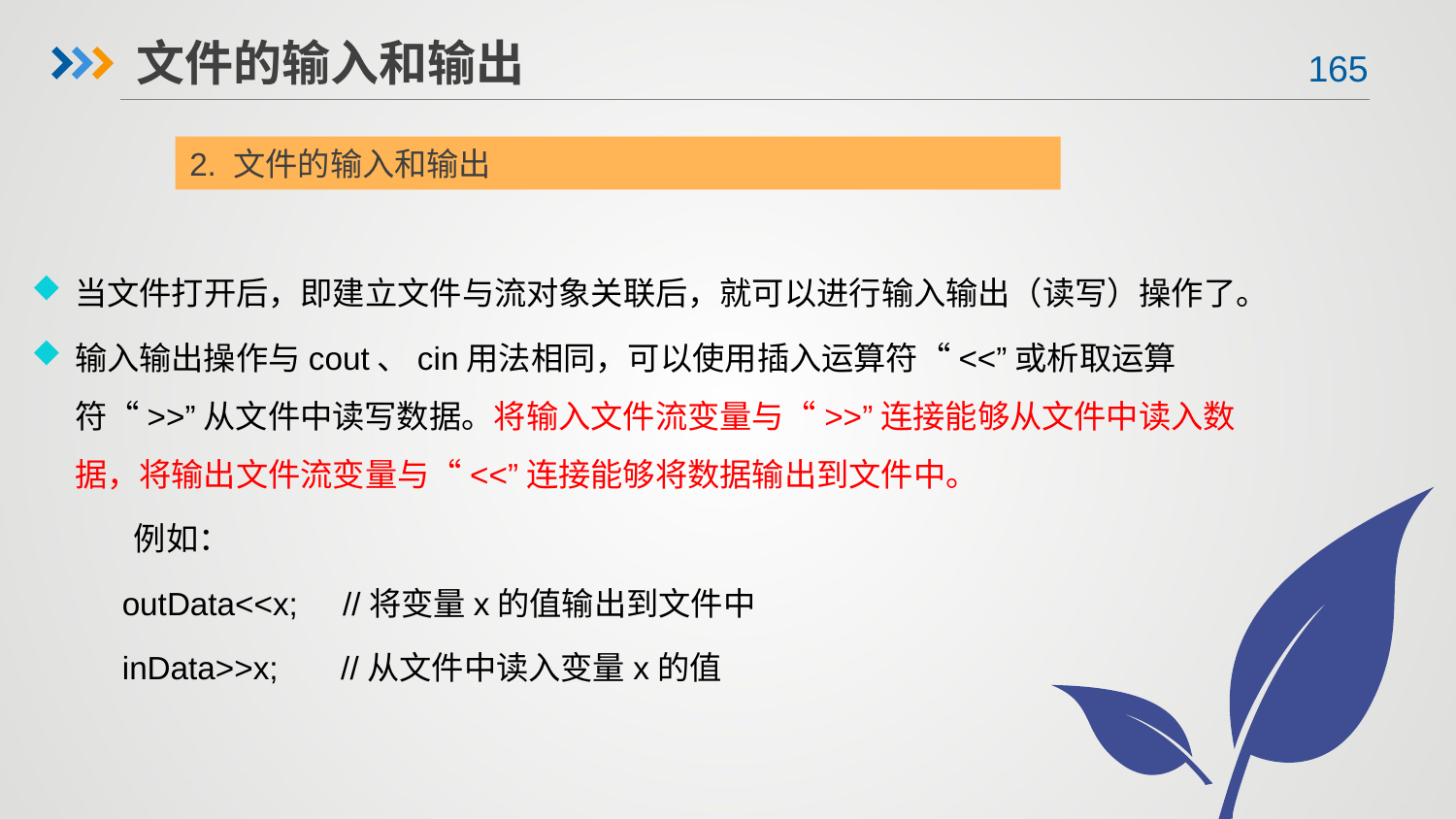

文件的输入和输出
2. 文件的输入和输出
当文件打开后，即建立文件与流对象关联后，就可以进行输入输出（读写）操作了。
输入输出操作与cout、cin用法相同，可以使用插入运算符“<<”或析取运算符“>>”从文件中读写数据。将输入文件流变量与“>>”连接能够从文件中读入数据，将输出文件流变量与“<<”连接能够将数据输出到文件中。
   例如：
  outData<<x;     //将变量x的值输出到文件中
  inData>>x;       //从文件中读入变量x的值